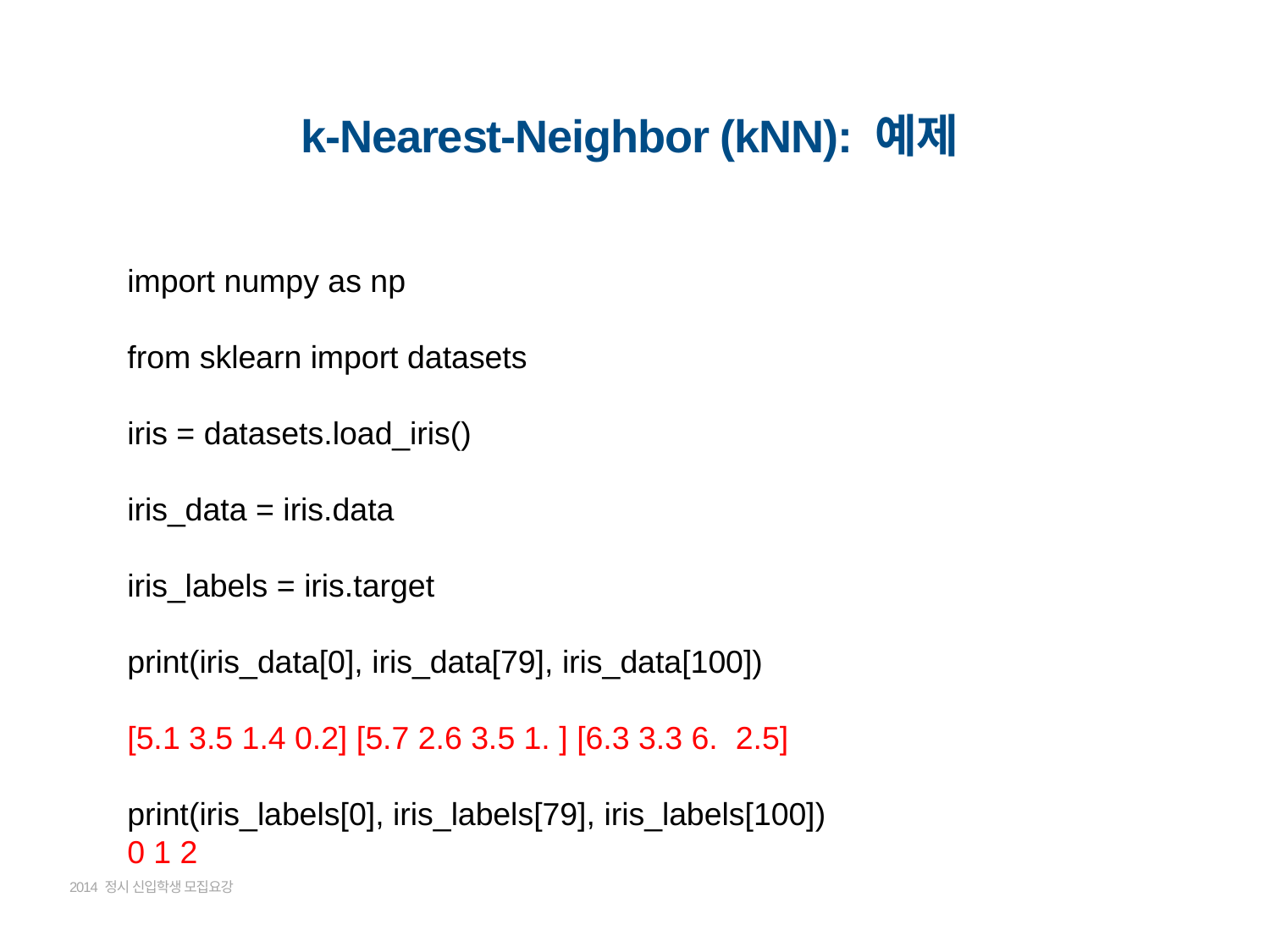

k-Nearest-Neighbor (kNN): 예제
import numpy as np
from sklearn import datasets
iris = datasets.load_iris()
iris_data = iris.data
iris_labels = iris.target
print(iris_data[0], iris_data[79], iris_data[100])
[5.1 3.5 1.4 0.2] [5.7 2.6 3.5 1. ] [6.3 3.3 6.  2.5]
print(iris_labels[0], iris_labels[79], iris_labels[100])
0 1 2

2014 정시 신입학생 모집요강